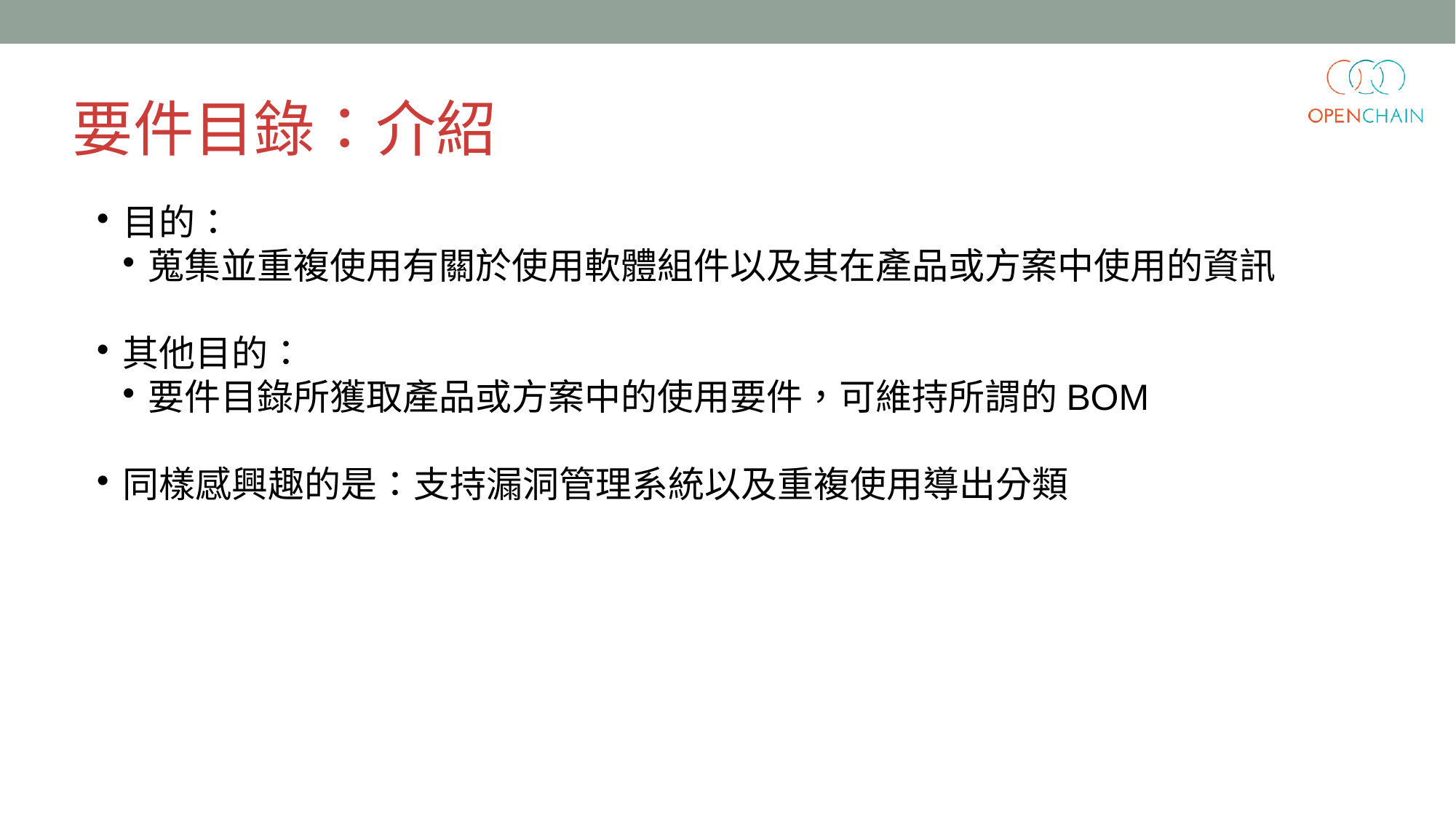

要件目錄：介紹
目的：
蒐集並重複使用有關於使用軟體組件以及其在產品或方案中使用的資訊

其他目的：
要件目錄所獲取產品或方案中的使用要件，可維持所謂的BOM

同樣感興趣的是：支持漏洞管理系統以及重複使用導出分類